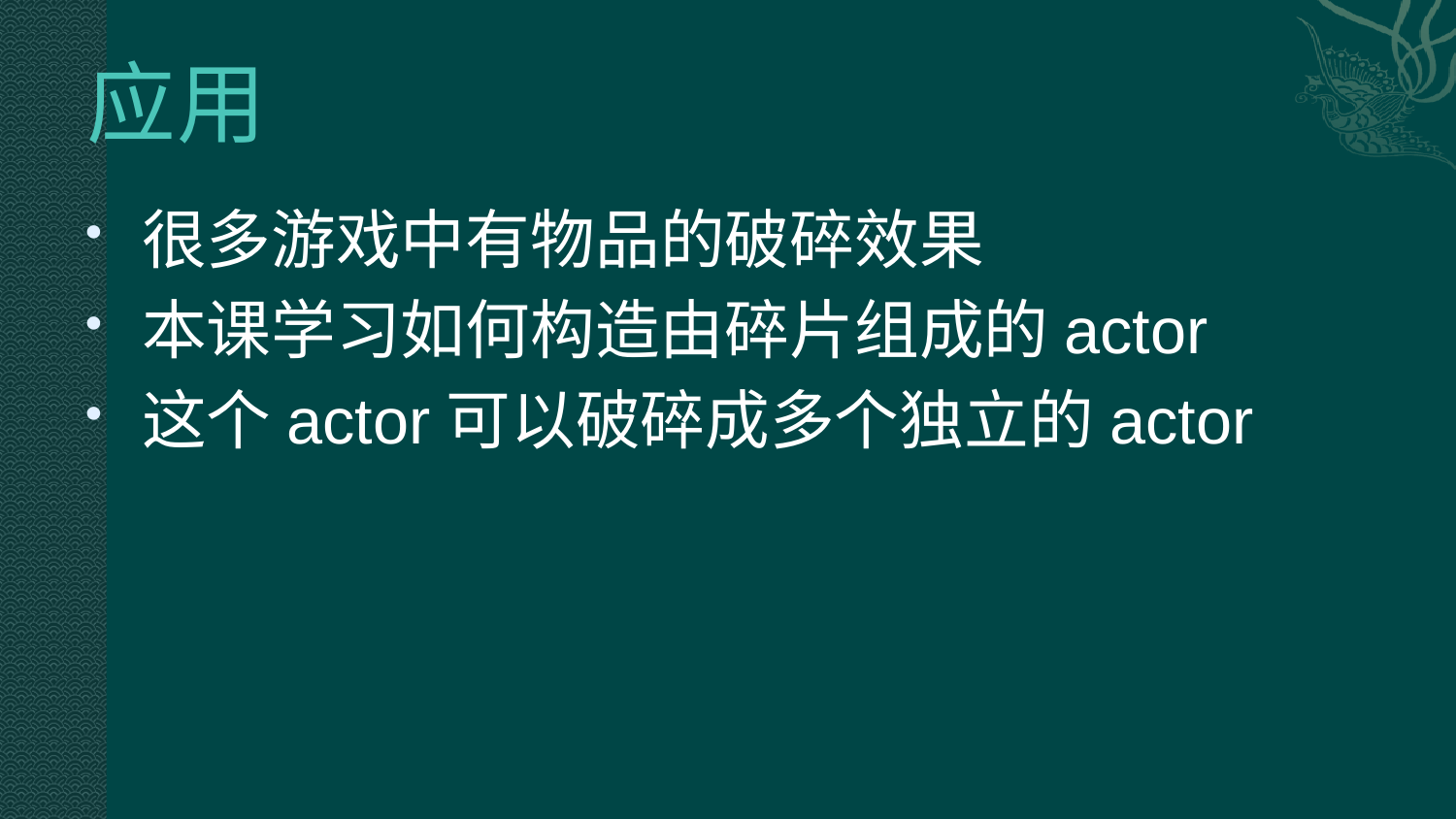

# 应用
很多游戏中有物品的破碎效果
本课学习如何构造由碎片组成的actor
这个actor可以破碎成多个独立的actor